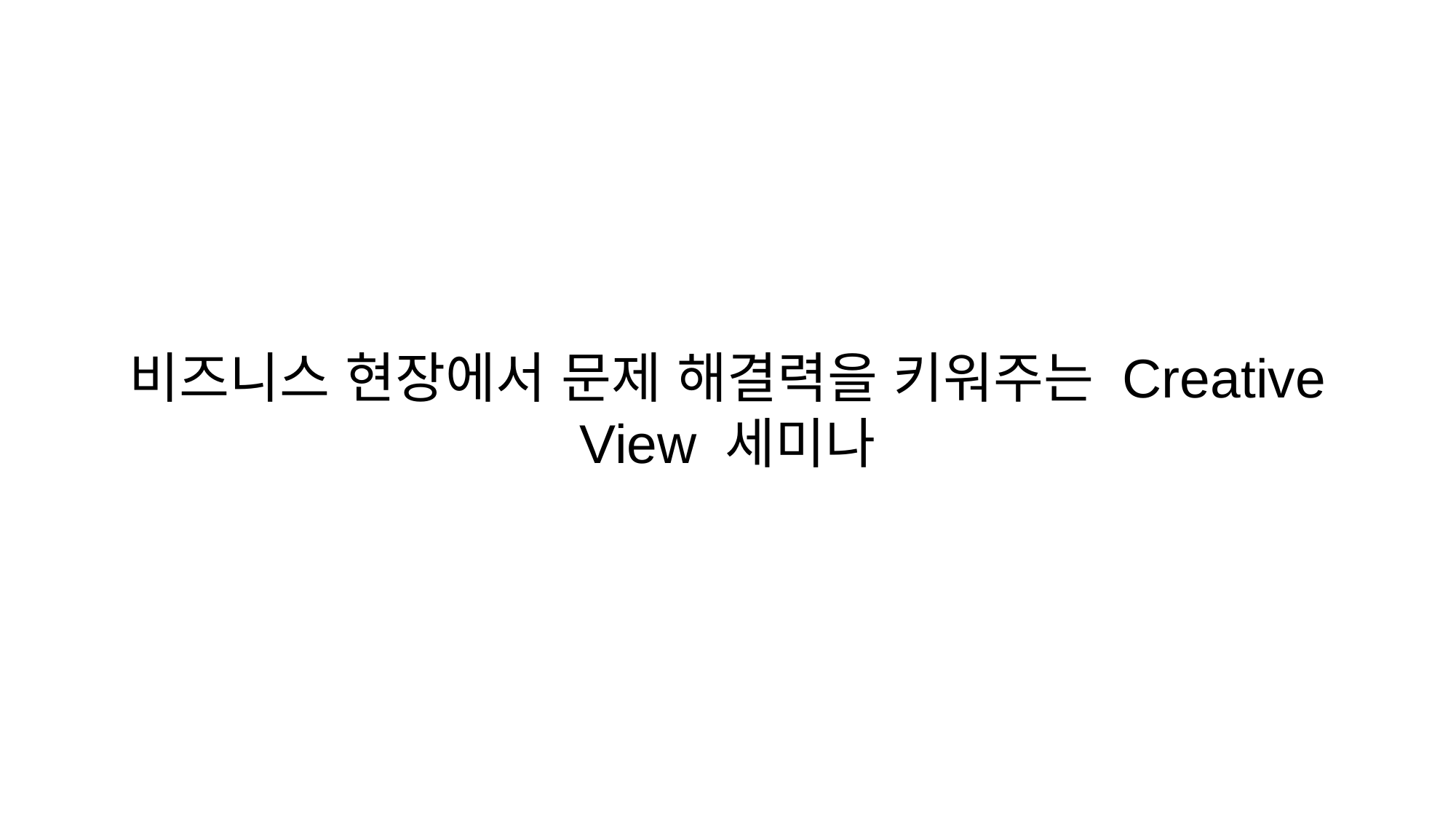

비즈니스 현장에서 문제 해결력을 키워주는 Creative View 세미나